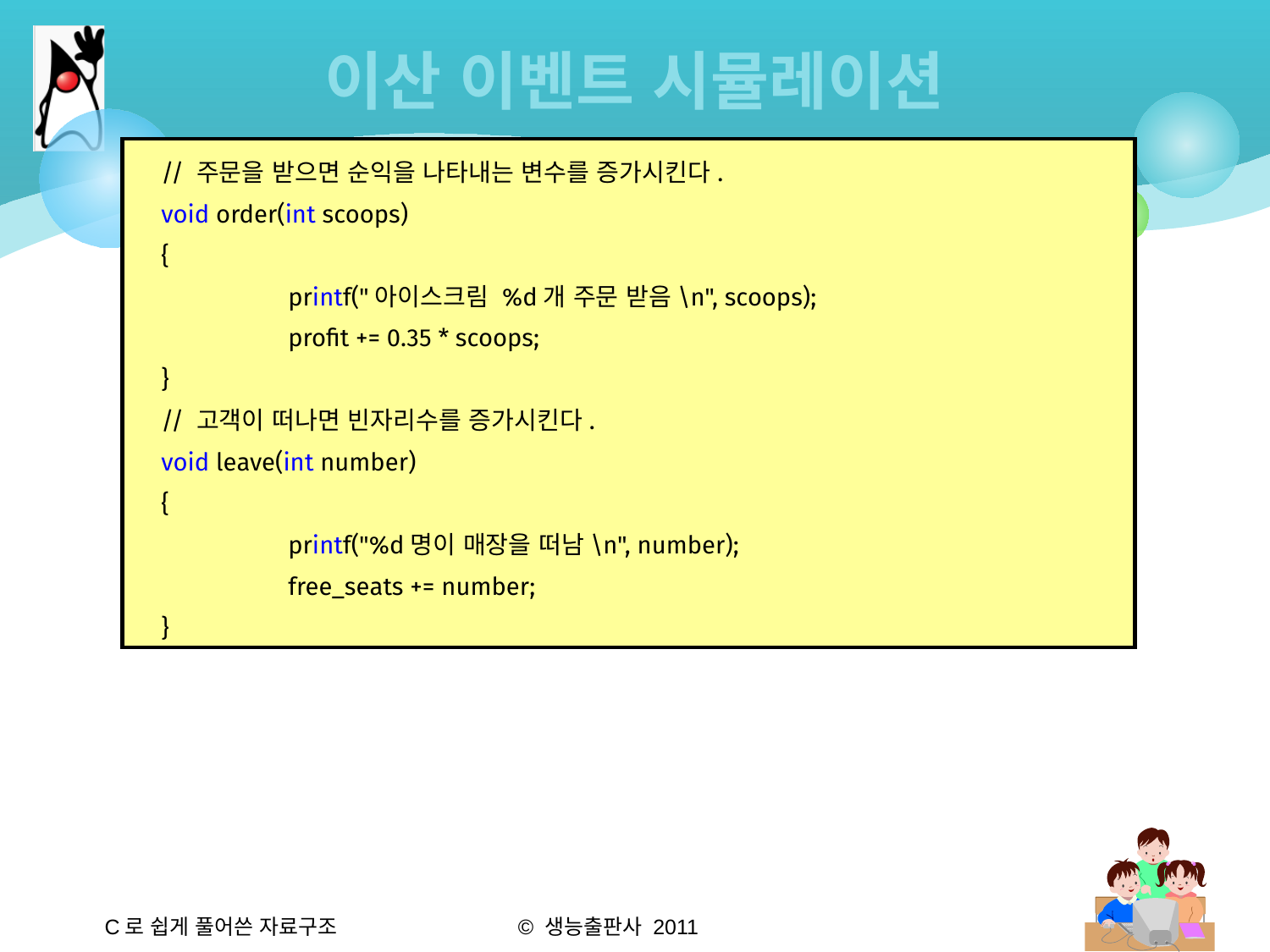

# 이산 이벤트 시뮬레이션
// 주문을 받으면 순익을 나타내는 변수를 증가시킨다.
void order(int scoops)
{
	printf("아이스크림 %d개 주문 받음\n", scoops);
	profit += 0.35 * scoops;
}
// 고객이 떠나면 빈자리수를 증가시킨다.
void leave(int number)
{
	printf("%d명이 매장을 떠남\n", number);
	free_seats += number;
}